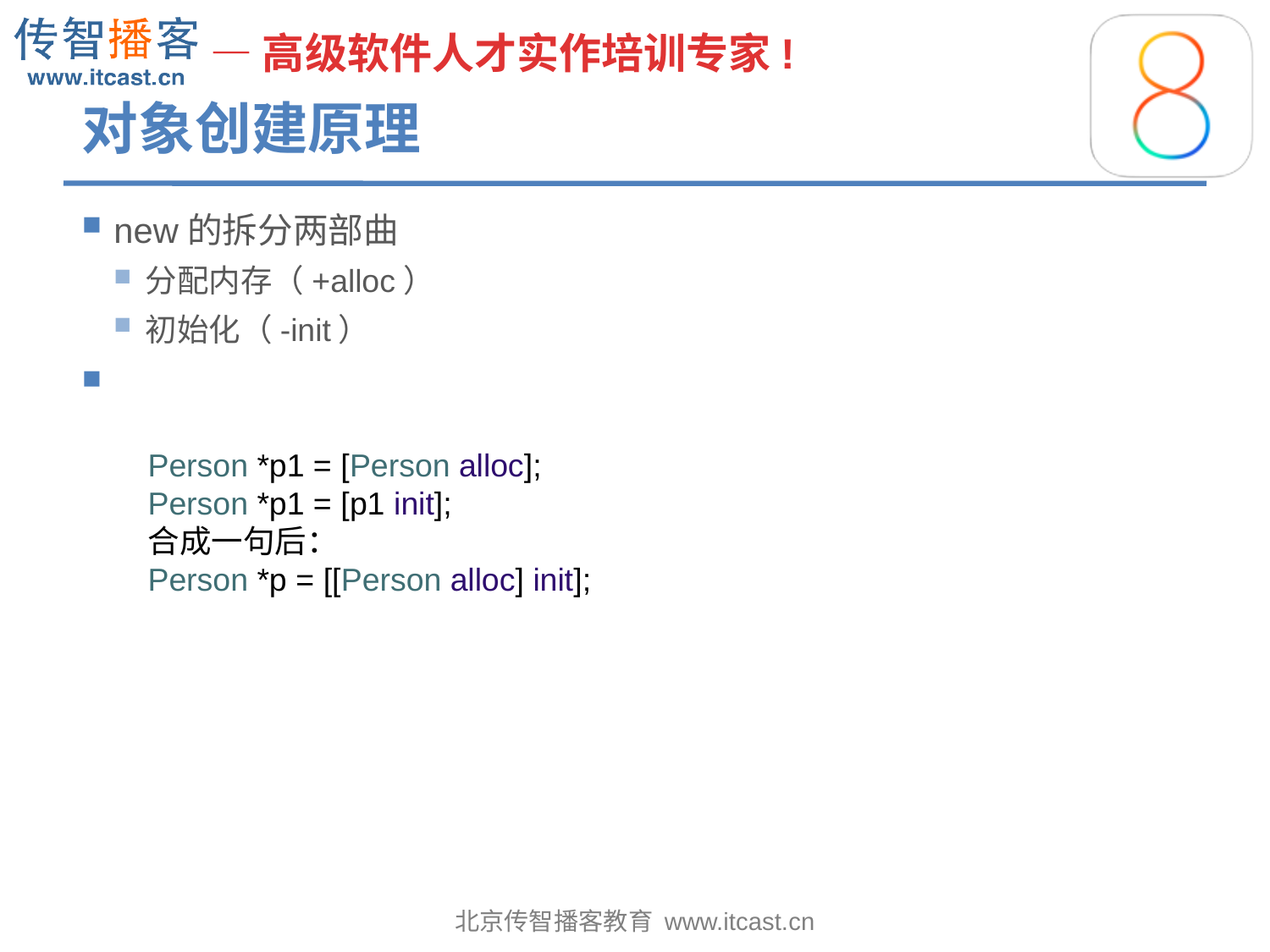

# 对象创建原理
new的拆分两部曲
分配内存（+alloc）
初始化（-init）

Person *p1 = [Person alloc];
Person *p1 = [p1 init];
合成一句后：
Person *p = [[Person alloc] init];